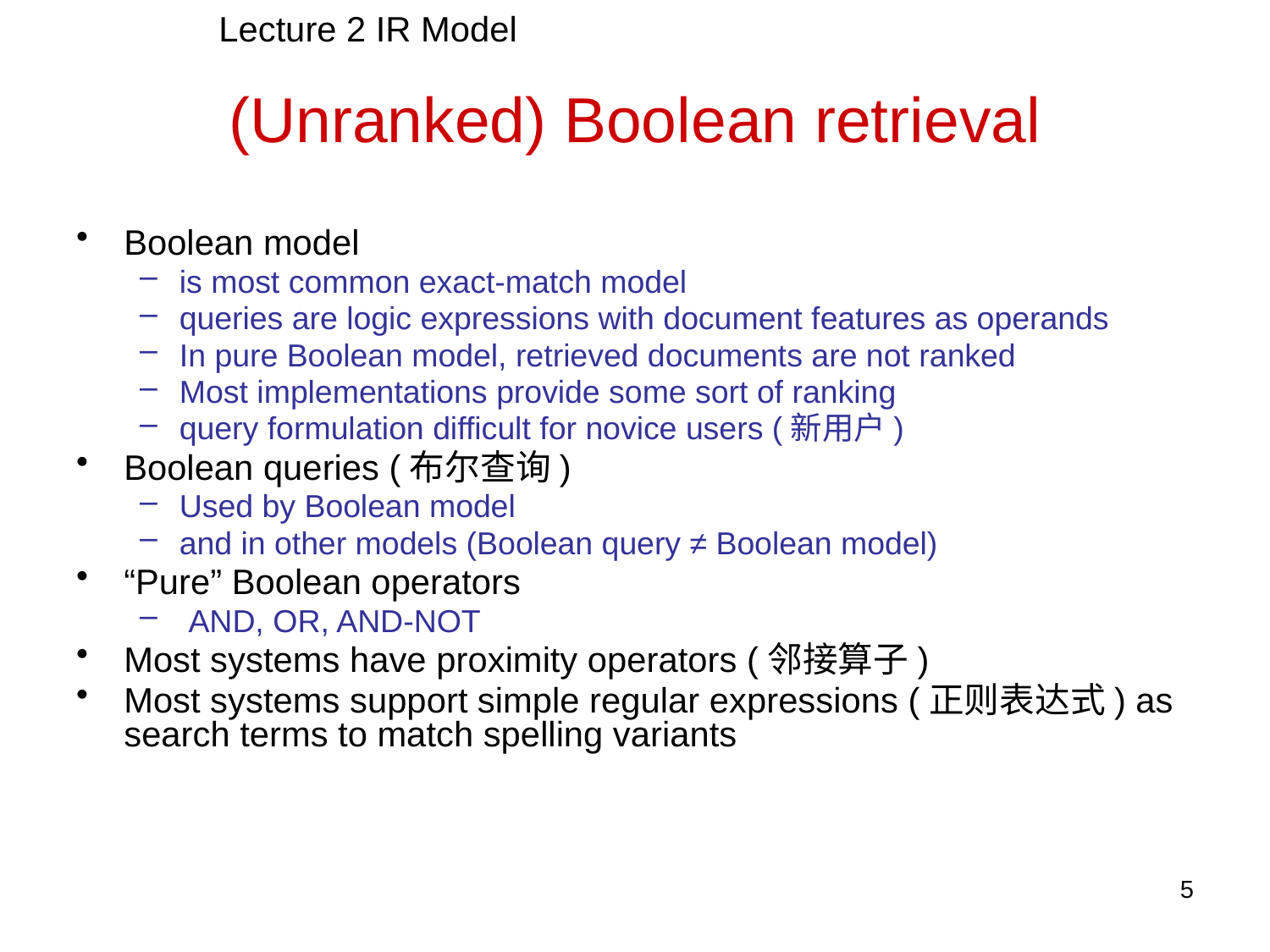

Lecture 2 IR Model
# (Unranked) Boolean retrieval
Boolean model
is most common exact-match model
queries are logic expressions with document features as operands
In pure Boolean model, retrieved documents are not ranked
Most implementations provide some sort of ranking
query formulation difficult for novice users (新用户)
Boolean queries (布尔查询)
Used by Boolean model
and in other models (Boolean query ≠ Boolean model)
“Pure” Boolean operators
 AND, OR, AND-NOT
Most systems have proximity operators (邻接算子)
Most systems support simple regular expressions (正则表达式) as search terms to match spelling variants

5